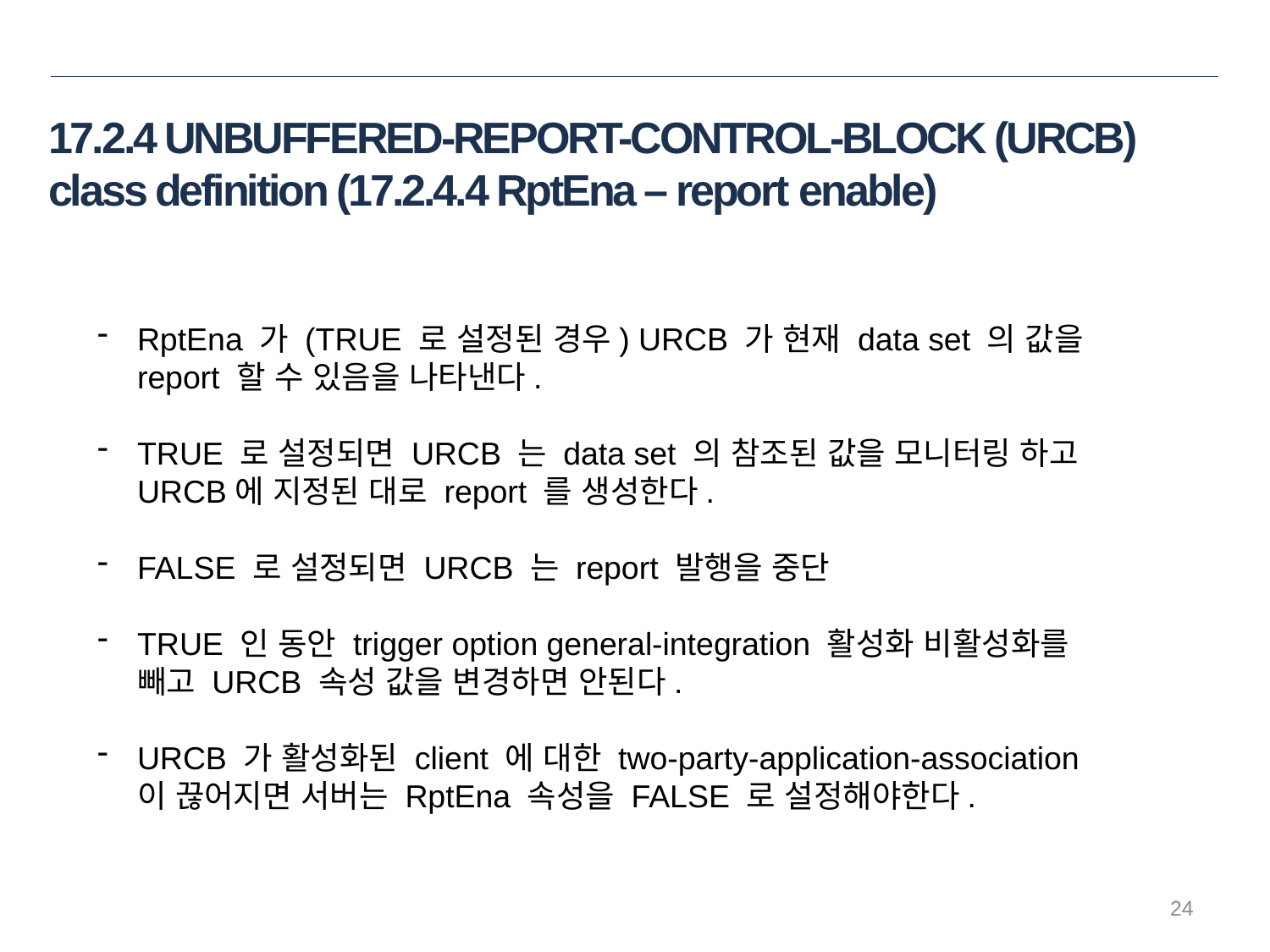

17.2.4 UNBUFFERED-REPORT-CONTROL-BLOCK (URCB) class definition (17.2.4.4 RptEna – report enable)
RptEna 가 (TRUE 로 설정된 경우) URCB 가 현재 data set 의 값을 report 할 수 있음을 나타낸다.

TRUE 로 설정되면 URCB 는 data set 의 참조된 값을 모니터링 하고 URCB에 지정된 대로 report 를 생성한다.

FALSE 로 설정되면 URCB 는 report 발행을 중단

TRUE 인 동안 trigger option general-integration 활성화 비활성화를 빼고 URCB 속성 값을 변경하면 안된다.

URCB 가 활성화된 client 에 대한 two-party-application-association 이 끊어지면 서버는 RptEna 속성을 FALSE 로 설정해야한다.
24